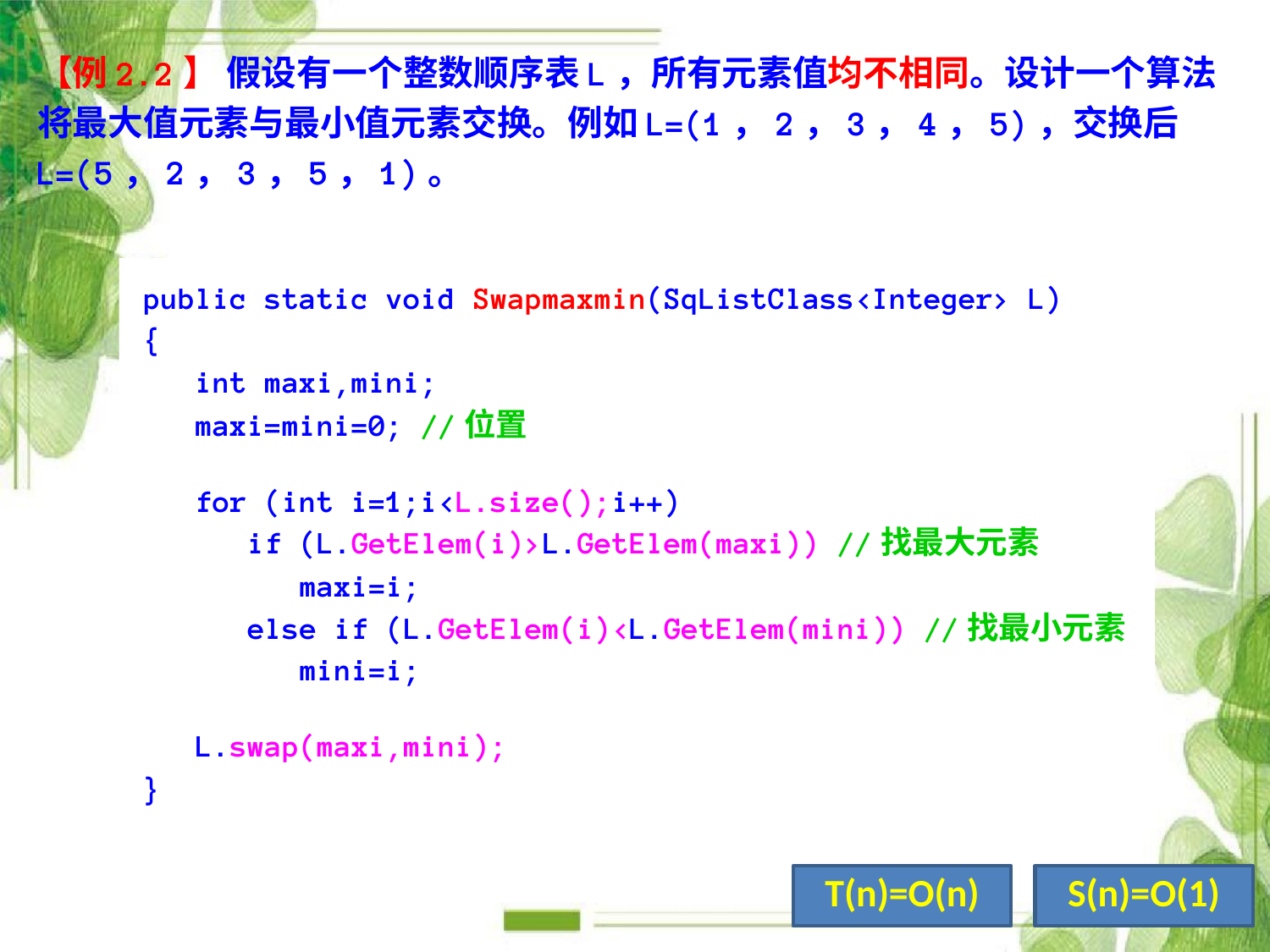

【例2.2】 假设有一个整数顺序表L，所有元素值均不相同。设计一个算法将最大值元素与最小值元素交换。例如L=(1，2，3，4，5)，交换后L=(5，2，3，5，1)。
public static void Swapmaxmin(SqListClass<Integer> L)
{
   int maxi,mini;
   maxi=mini=0; //位置
   for (int i=1;i<L.size();i++)
      if (L.GetElem(i)>L.GetElem(maxi)) //找最大元素
         maxi=i;
      else if (L.GetElem(i)<L.GetElem(mini)) //找最小元素
         mini=i;
   L.swap(maxi,mini);
}
T(n)=O(n)
S(n)=O(1)